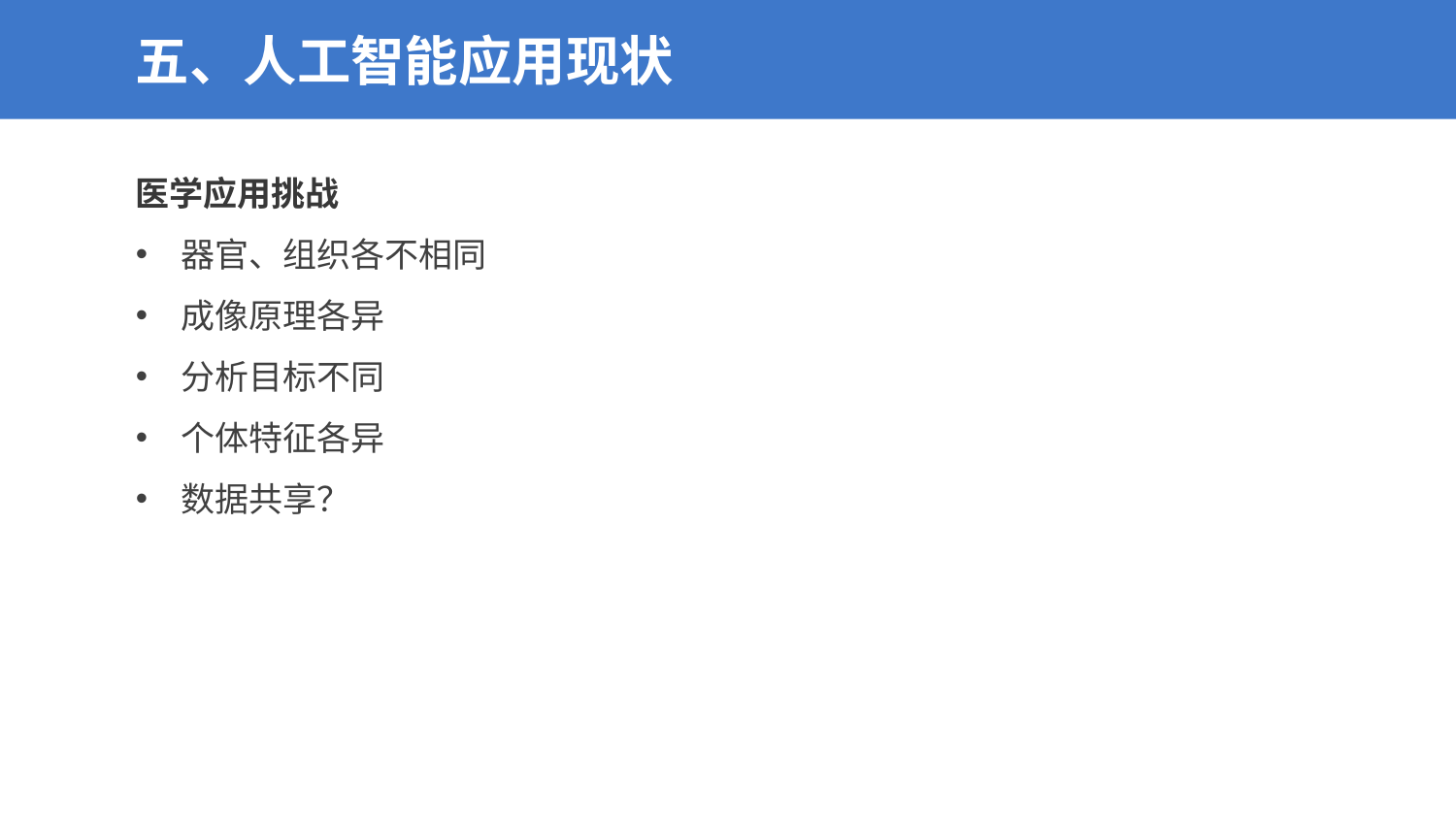

五、人工智能应用现状
医学应用挑战
器官、组织各不相同
成像原理各异
分析目标不同
个体特征各异
数据共享？